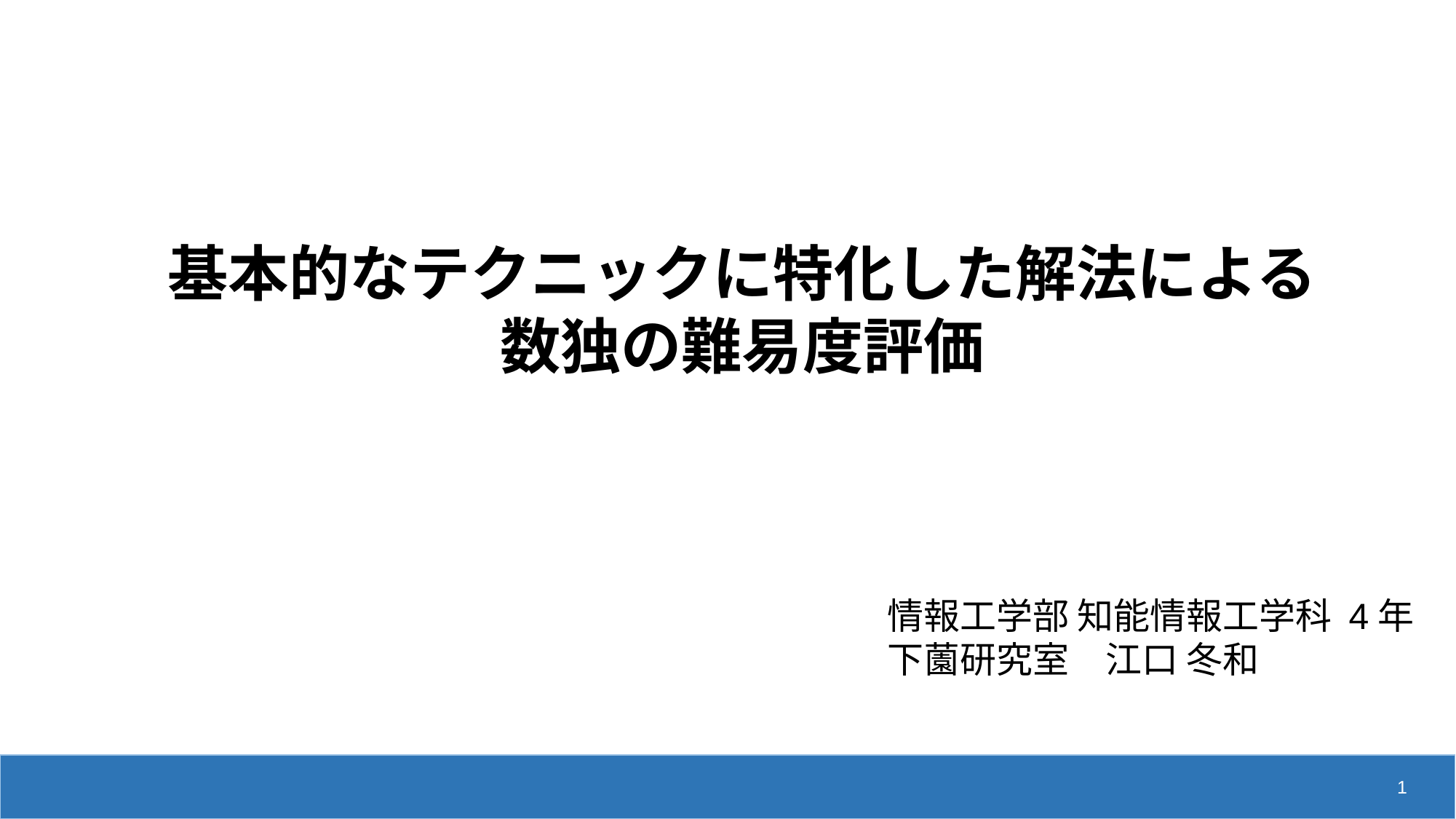

基本的なテクニックに特化した解法による数独の難易度評価
情報工学部 知能情報工学科 4年
下薗研究室　江口 冬和

1